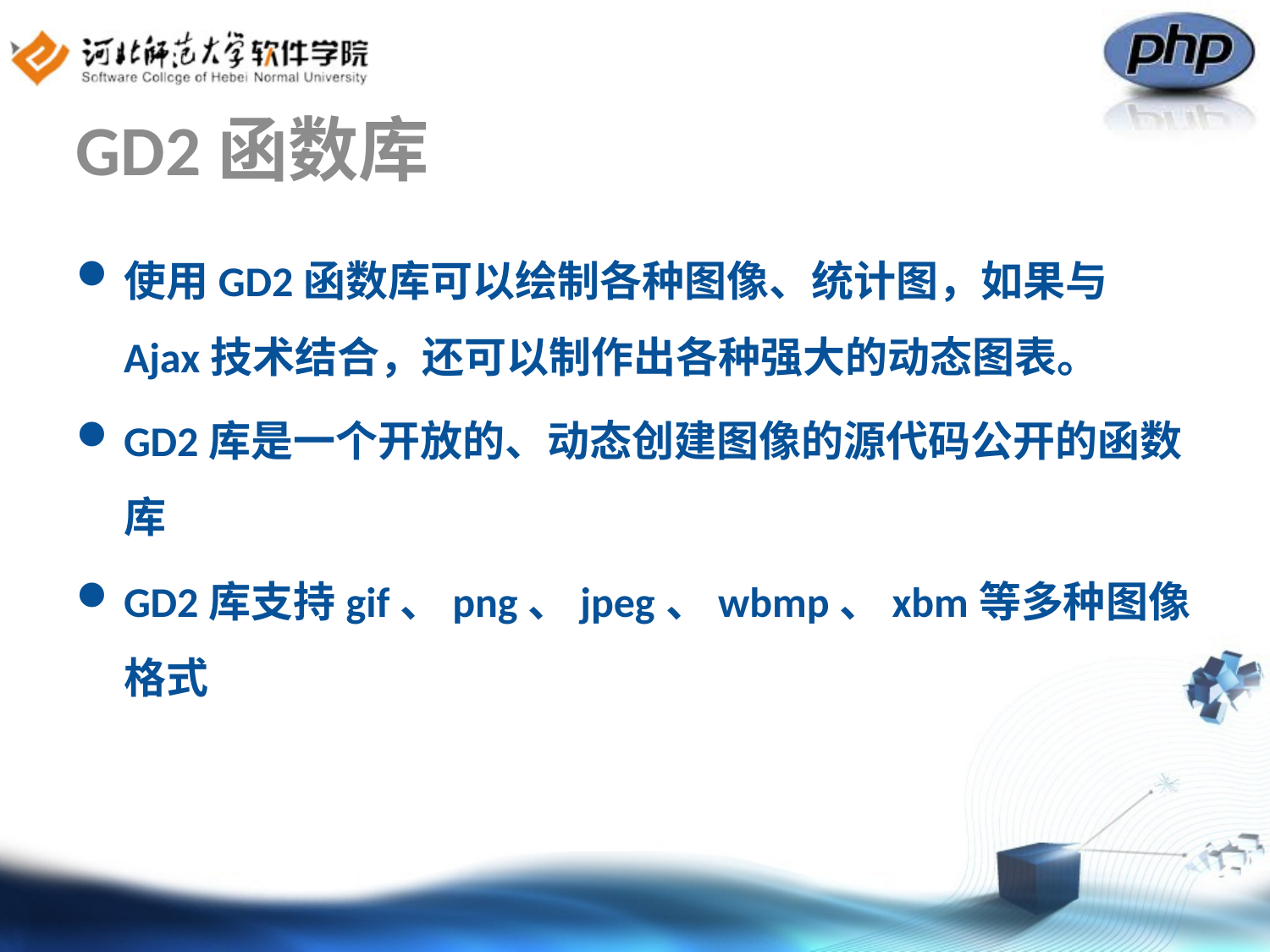

# GD2函数库
使用GD2函数库可以绘制各种图像、统计图，如果与Ajax技术结合，还可以制作出各种强大的动态图表。
GD2库是一个开放的、动态创建图像的源代码公开的函数库
GD2库支持gif、png、jpeg、wbmp、xbm等多种图像格式